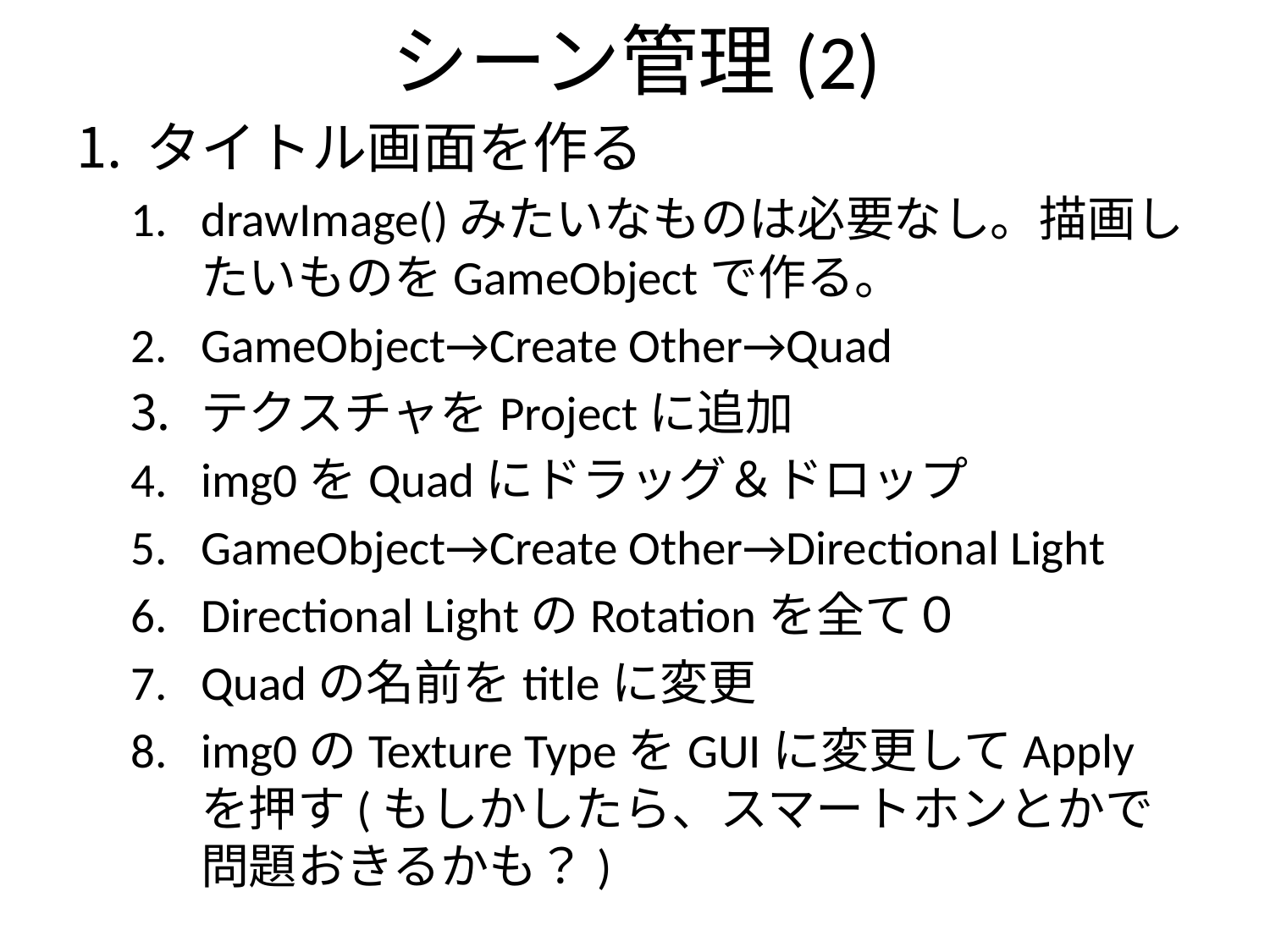

# シーン管理(2)
タイトル画面を作る
drawImage()みたいなものは必要なし。描画したいものをGameObjectで作る。
GameObject→Create Other→Quad
テクスチャをProjectに追加
img0をQuadにドラッグ＆ドロップ
GameObject→Create Other→Directional Light
Directional LightのRotationを全て０
Quadの名前をtitleに変更
img0のTexture TypeをGUIに変更してApplyを押す(もしかしたら、スマートホンとかで問題おきるかも？)